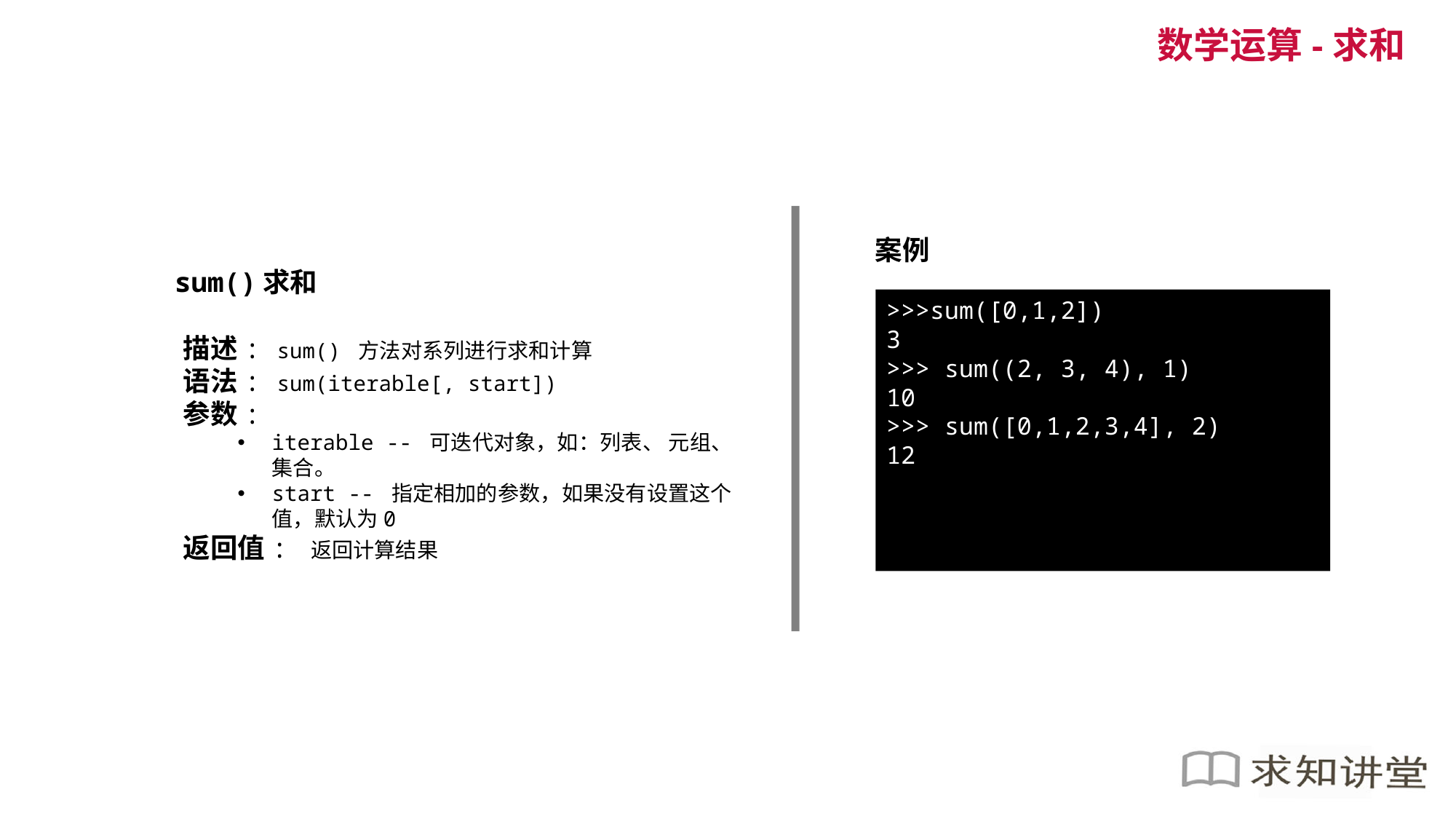

数学运算-求和

案例
sum()求和
>>>sum([0,1,2])
3
>>> sum((2, 3, 4), 1)
10
>>> sum([0,1,2,3,4], 2)
12
描述: sum() 方法对系列进行求和计算
语法: sum(iterable[, start])
参数:
iterable -- 可迭代对象，如：列表、 元组、集合。
start -- 指定相加的参数，如果没有设置这个值，默认为0
返回值: 返回计算结果